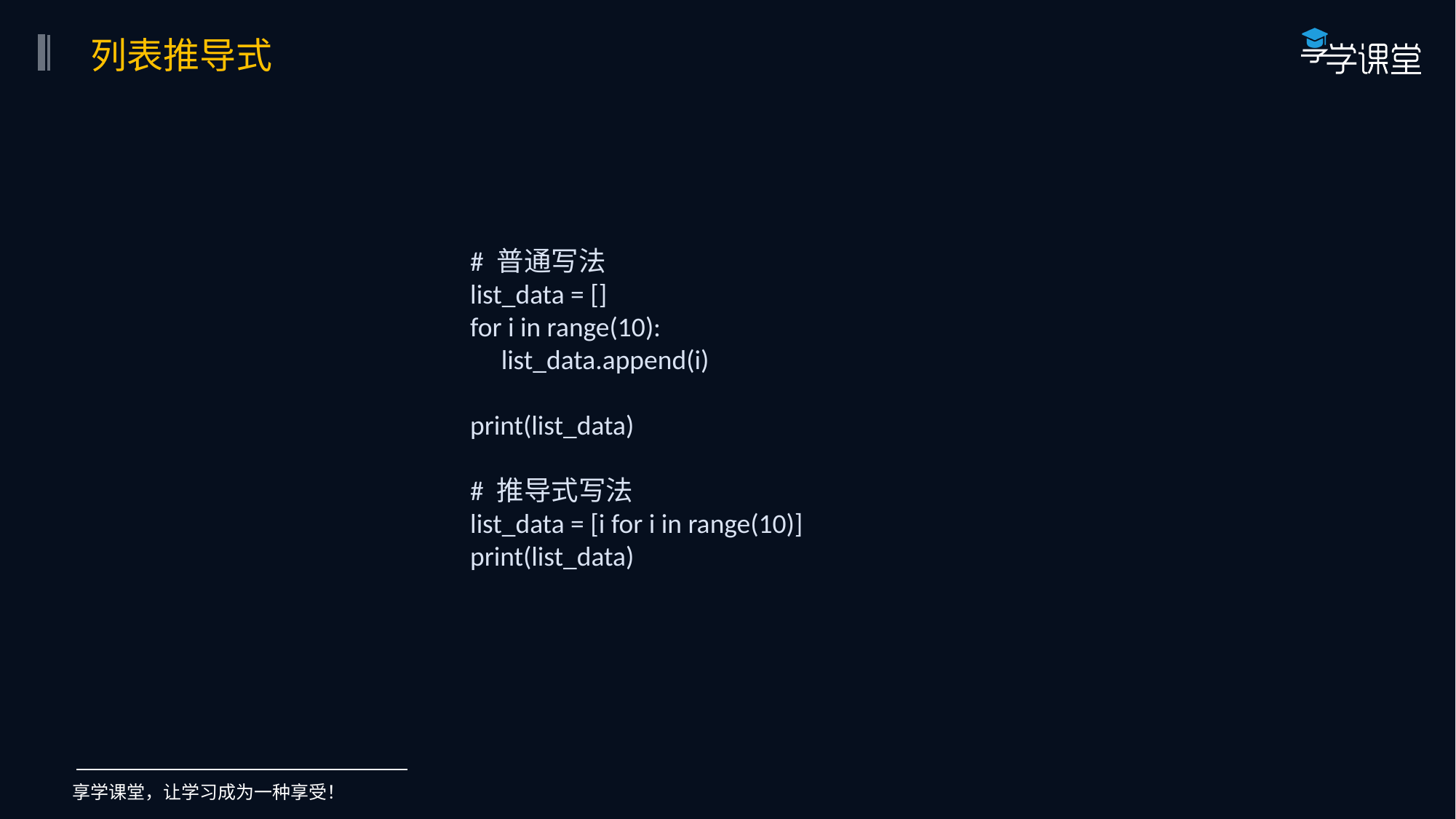

列表推导式
# 普通写法
list_data = []
for i in range(10):
     list_data.append(i)

print(list_data)

# 推导式写法
list_data = [i for i in range(10)]
print(list_data)